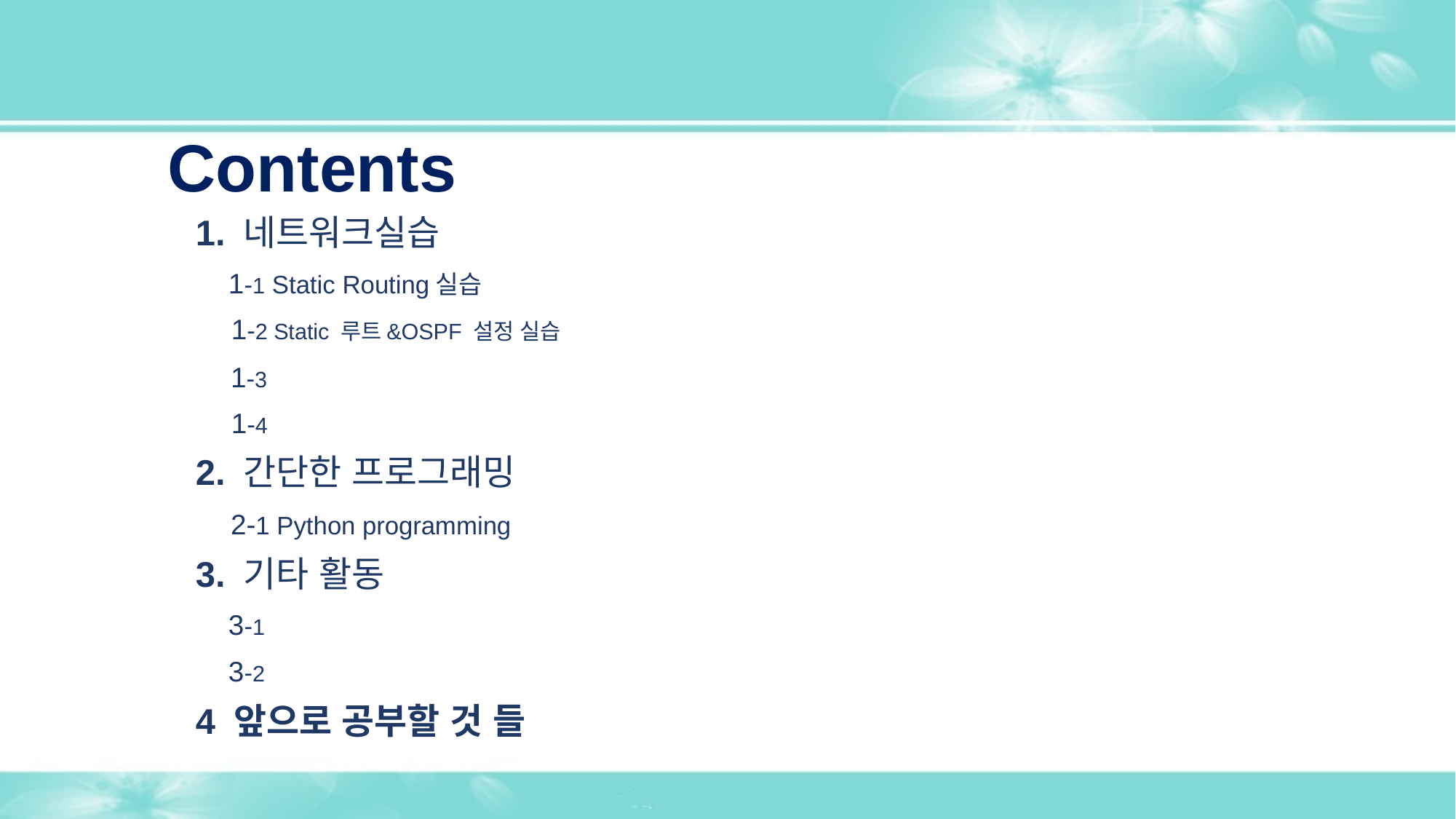

# Contents
1. 네트워크실습
    1-1 Static Routing실습
     1-2 Static 루트&OSPF 설정 실습
    1-3
     1-4
2. 간단한 프로그래밍
    2-1 Python programming
3. 기타 활동
    3-1
    3-2
4 앞으로 공부할 것 들